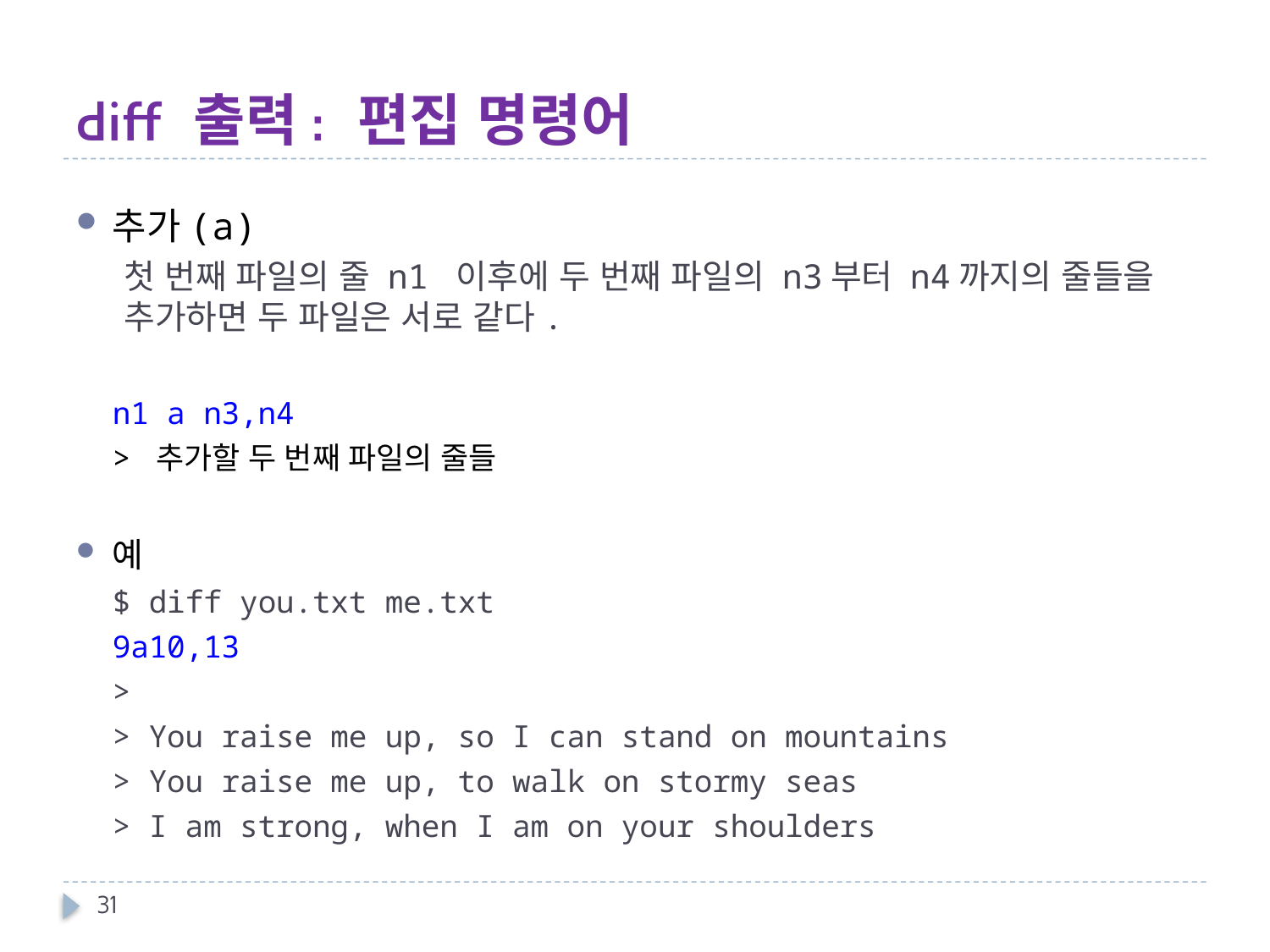

# diff 출력: 편집 명령어
추가(a)
첫 번째 파일의 줄 n1 이후에 두 번째 파일의 n3부터 n4까지의 줄들을 추가하면 두 파일은 서로 같다.

n1 a n3,n4
> 추가할 두 번째 파일의 줄들

예
$ diff you.txt me.txt
9a10,13
>
> You raise me up, so I can stand on mountains
> You raise me up, to walk on stormy seas
> I am strong, when I am on your shoulders
31